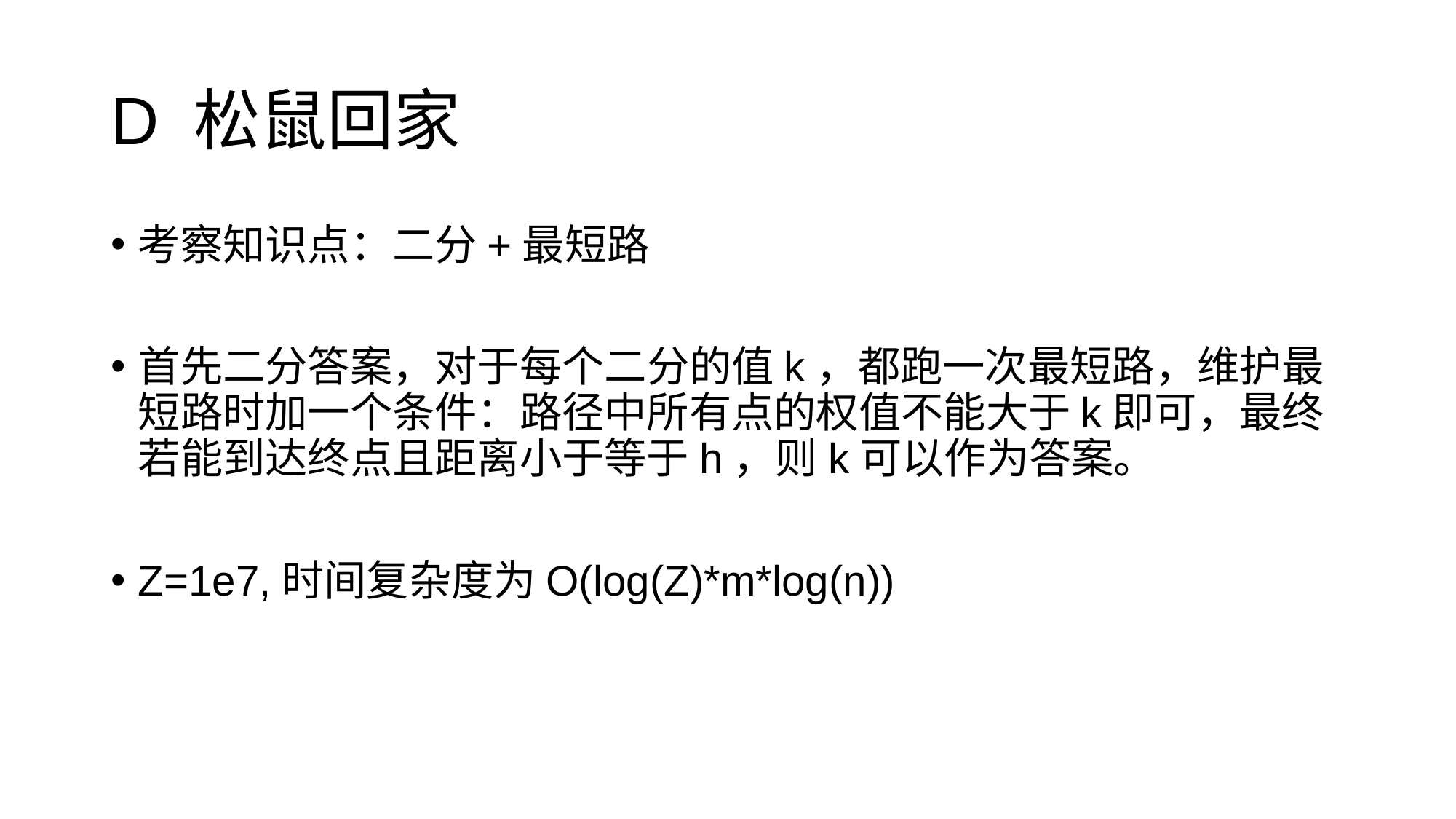

# D 松鼠回家
考察知识点：二分+最短路

首先二分答案，对于每个二分的值k，都跑一次最短路，维护最短路时加一个条件：路径中所有点的权值不能大于k即可，最终若能到达终点且距离小于等于h，则k可以作为答案。

Z=1e7,时间复杂度为O(log(Z)*m*log(n))